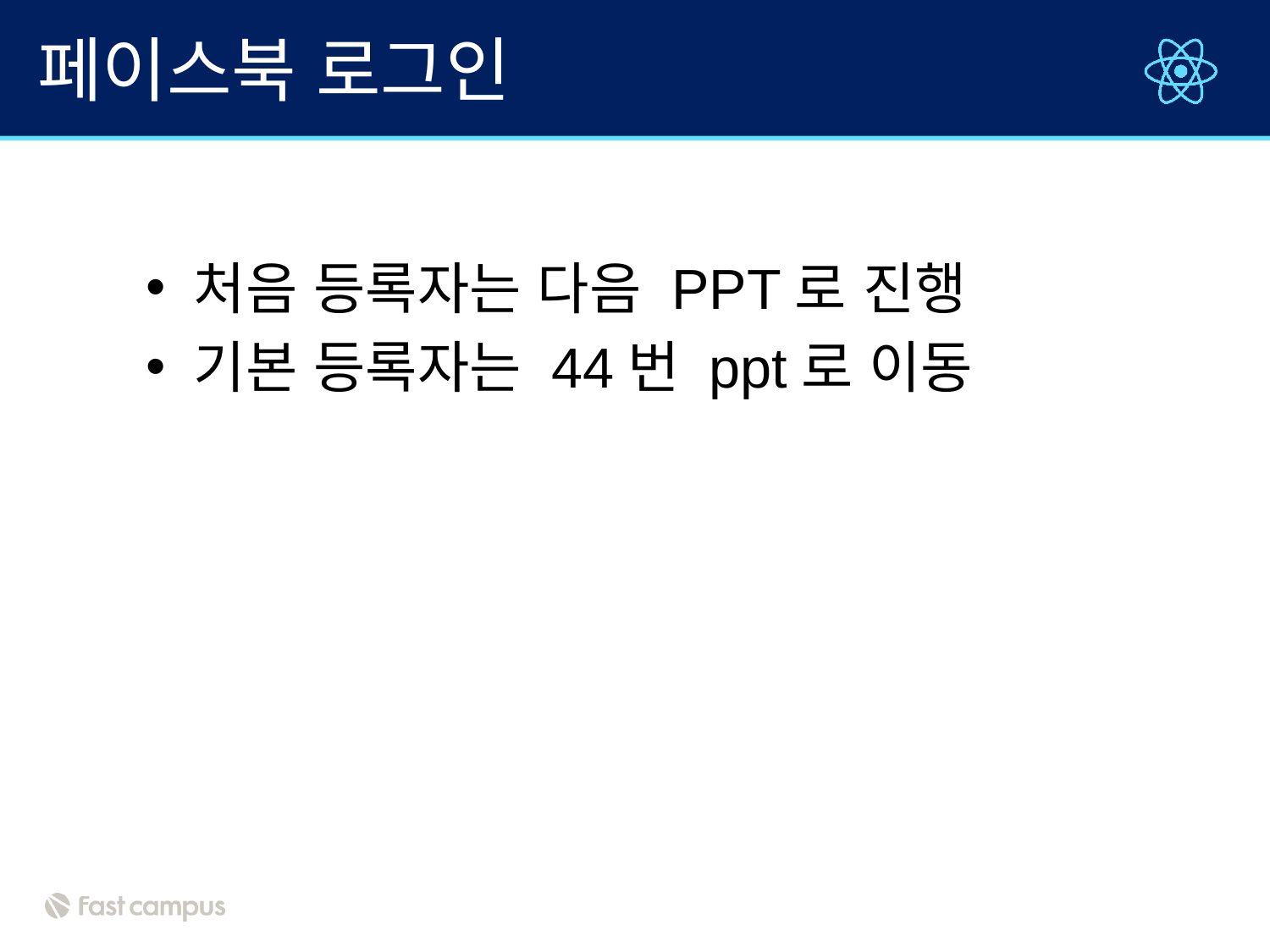

# 페이스북 로그인
처음 등록자는 다음 PPT로 진행
기본 등록자는 44번 ppt로 이동